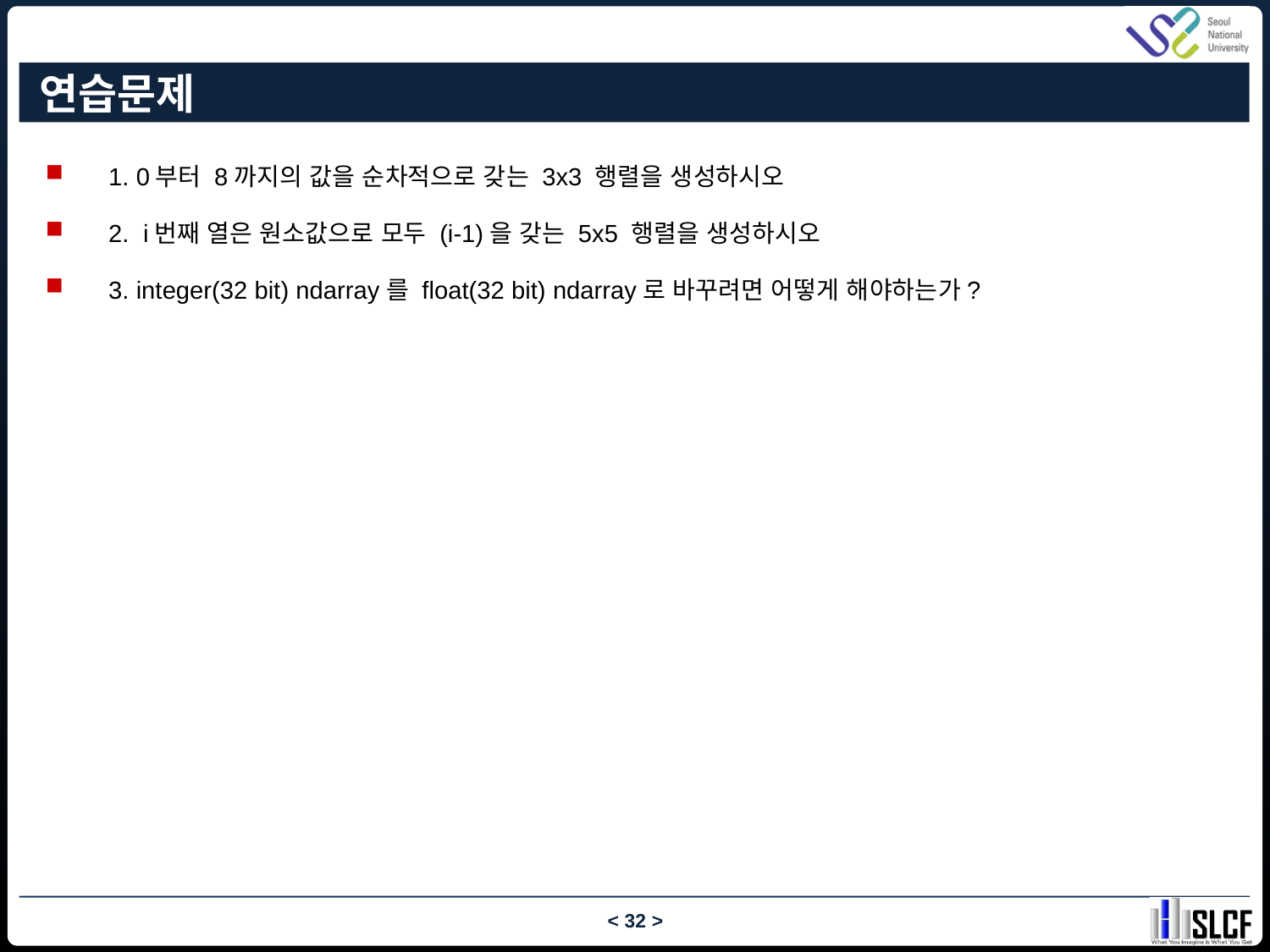

# 연습문제
1. 0부터 8까지의 값을 순차적으로 갖는 3x3 행렬을 생성하시오
2.  i번째 열은 원소값으로 모두 (i-1)을 갖는 5x5 행렬을 생성하시오
3. integer(32 bit) ndarray를 float(32 bit) ndarray로 바꾸려면 어떻게 해야하는가?